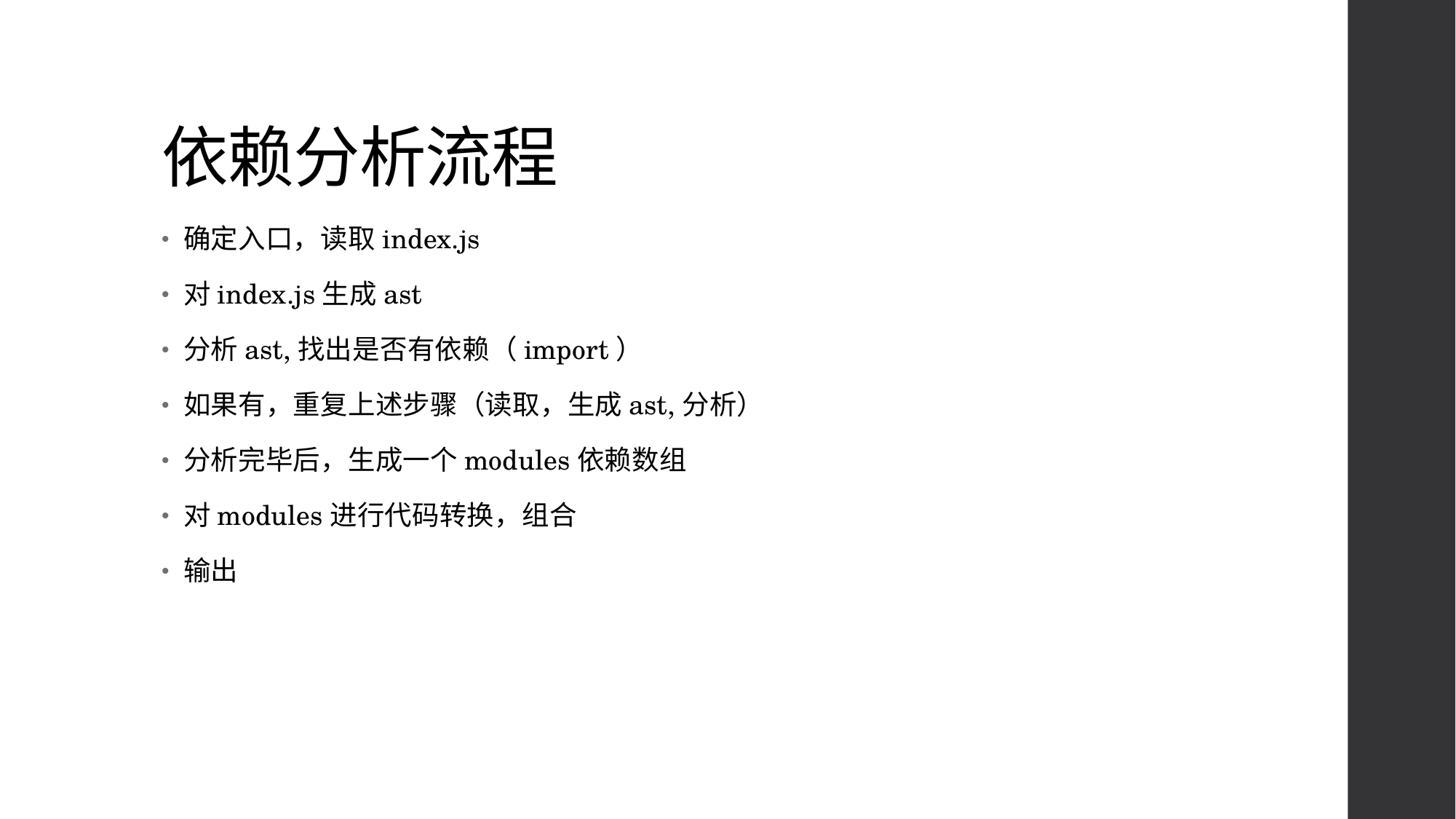

# 依赖分析流程
确定入口，读取index.js
对index.js生成ast
分析ast,找出是否有依赖（import）
如果有，重复上述步骤（读取，生成ast,分析）
分析完毕后，生成一个modules依赖数组
对modules进行代码转换，组合
输出